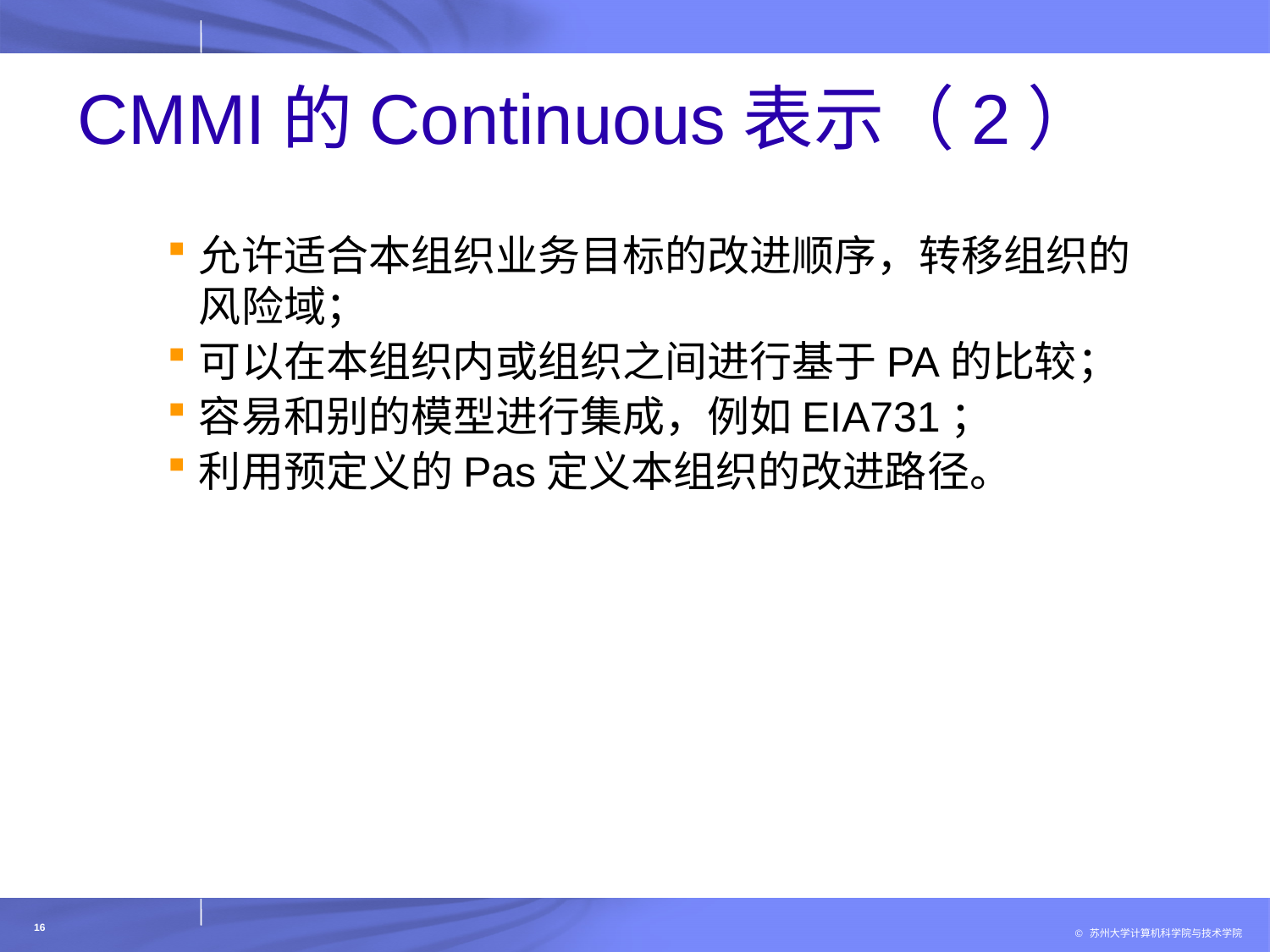

# CMMI的Continuous表示（2）
允许适合本组织业务目标的改进顺序，转移组织的风险域；
可以在本组织内或组织之间进行基于PA的比较；
容易和别的模型进行集成，例如EIA731；
利用预定义的Pas定义本组织的改进路径。
16